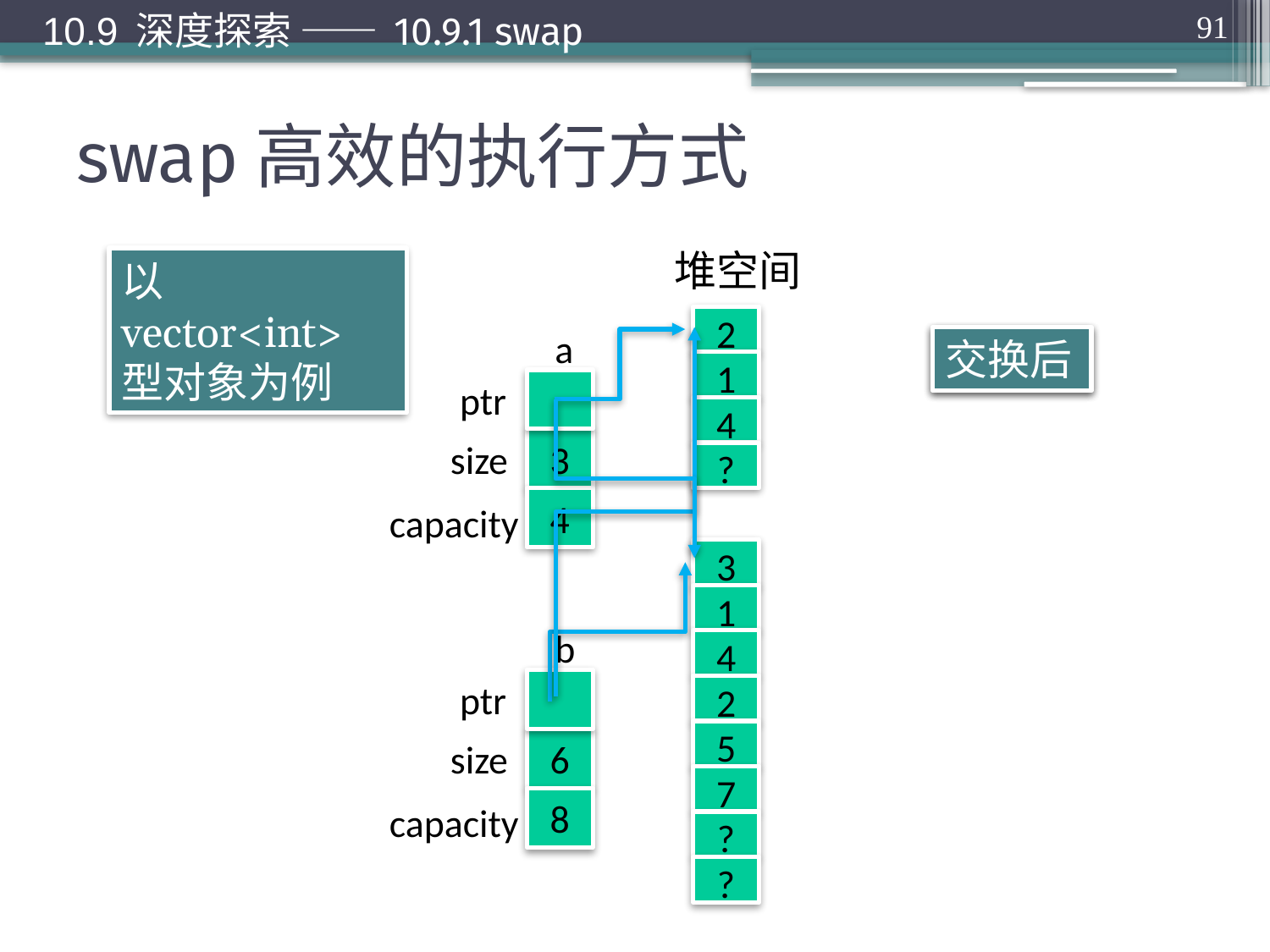

10.9 深度探索 —— 10.9.1 swap
91
# swap高效的执行方式
堆空间
以vector<int>型对象为例
2
a
交换前
交换后
1
ptr

4
size
3
?
4
capacity
3
1
b
4
ptr

2
5
size
6
7
8
capacity
?
?